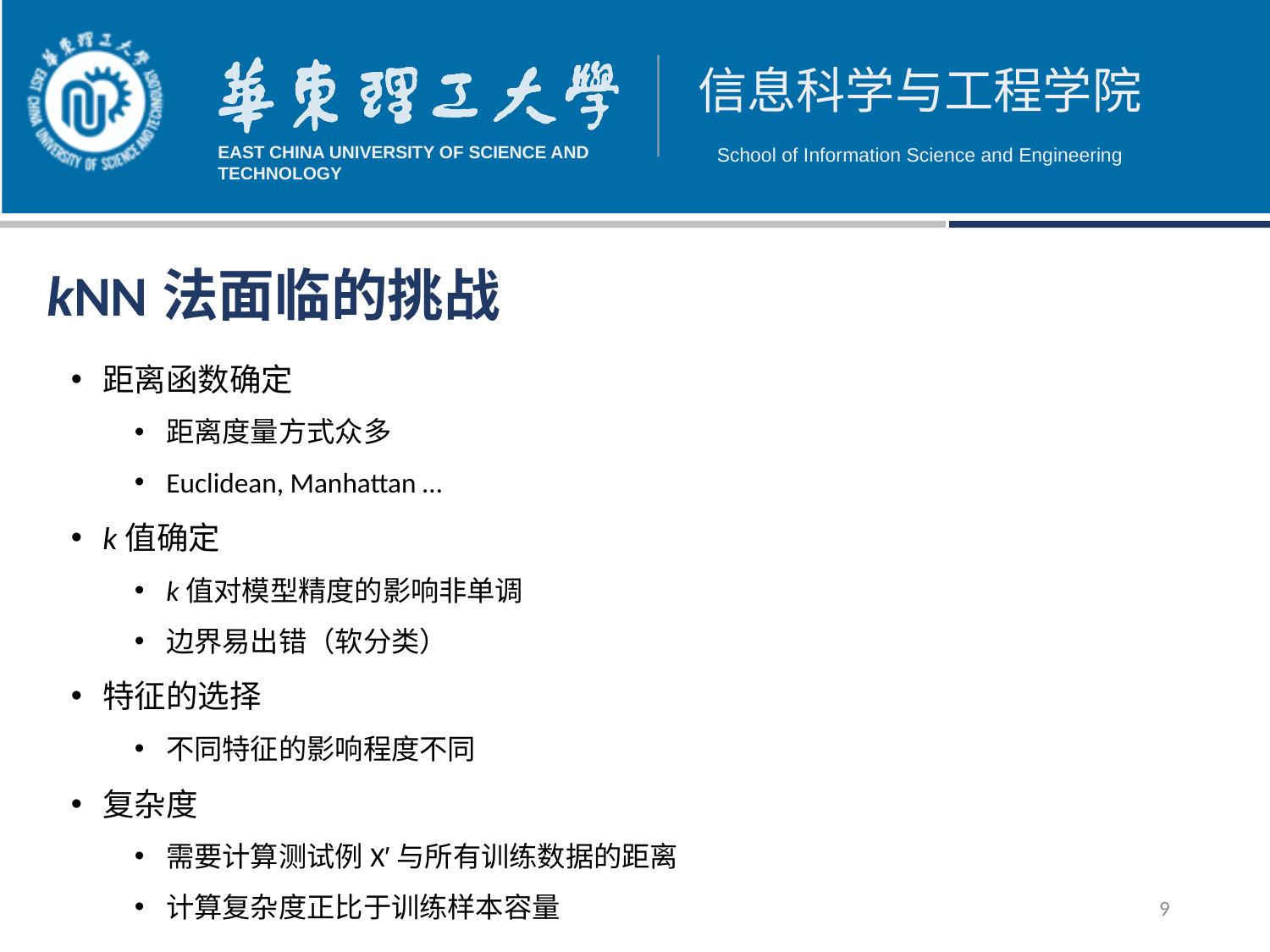

# kNN法面临的挑战
距离函数确定
距离度量方式众多
Euclidean, Manhattan …
k值确定
k值对模型精度的影响非单调
边界易出错（软分类）
特征的选择
不同特征的影响程度不同
复杂度
需要计算测试例X′与所有训练数据的距离
计算复杂度正比于训练样本容量
9